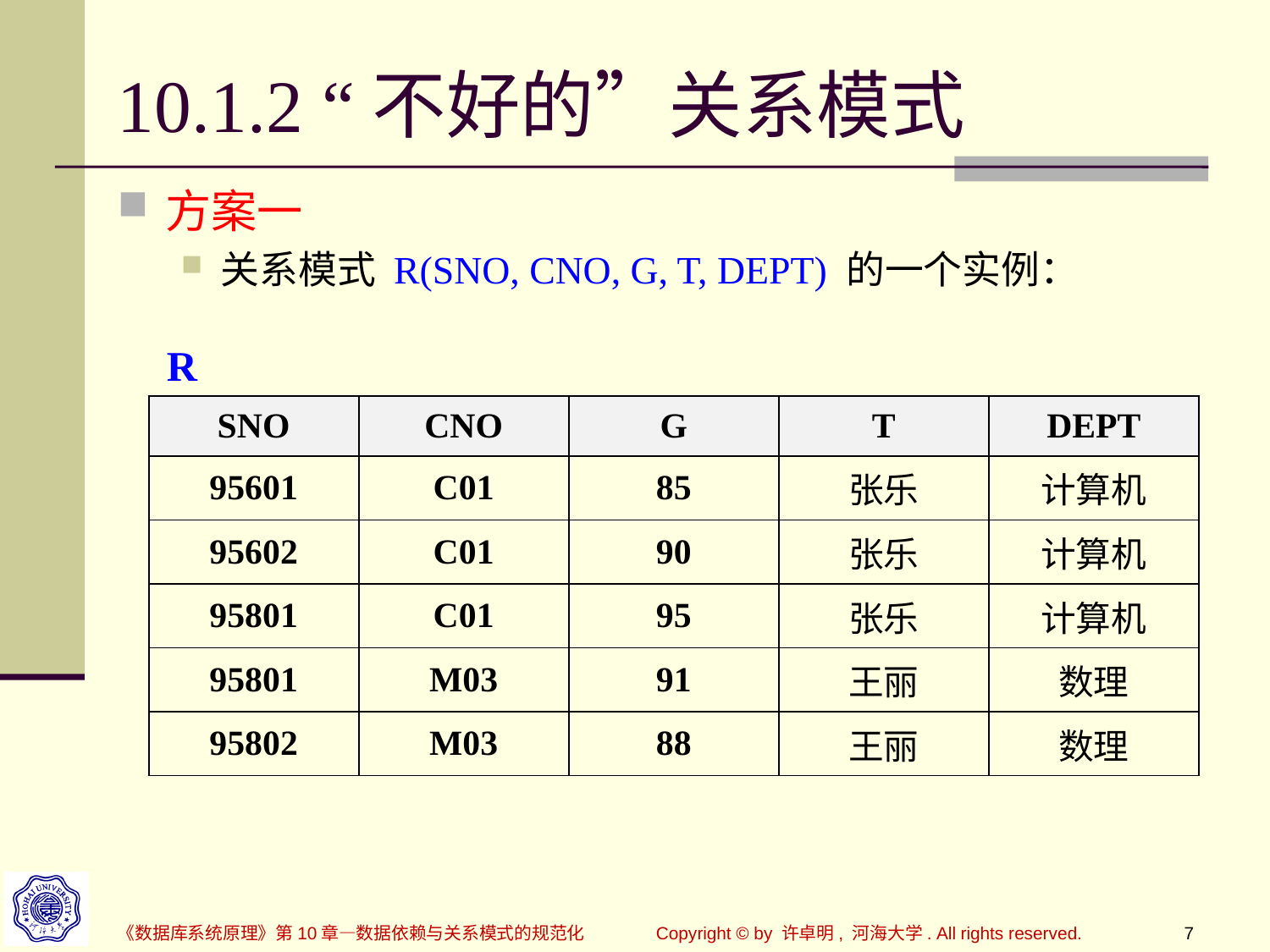

# 10.1.2 “不好的”关系模式
方案一
关系模式 R(SNO, CNO, G, T, DEPT) 的一个实例：
R
| SNO | CNO | G | T | DEPT |
| --- | --- | --- | --- | --- |
| 95601 | C01 | 85 | 张乐 | 计算机 |
| 95602 | C01 | 90 | 张乐 | 计算机 |
| 95801 | C01 | 95 | 张乐 | 计算机 |
| 95801 | M03 | 91 | 王丽 | 数理 |
| 95802 | M03 | 88 | 王丽 | 数理 |
《数据库系统原理》第10章—数据依赖与关系模式的规范化
Copyright © by 许卓明, 河海大学. All rights reserved.
7